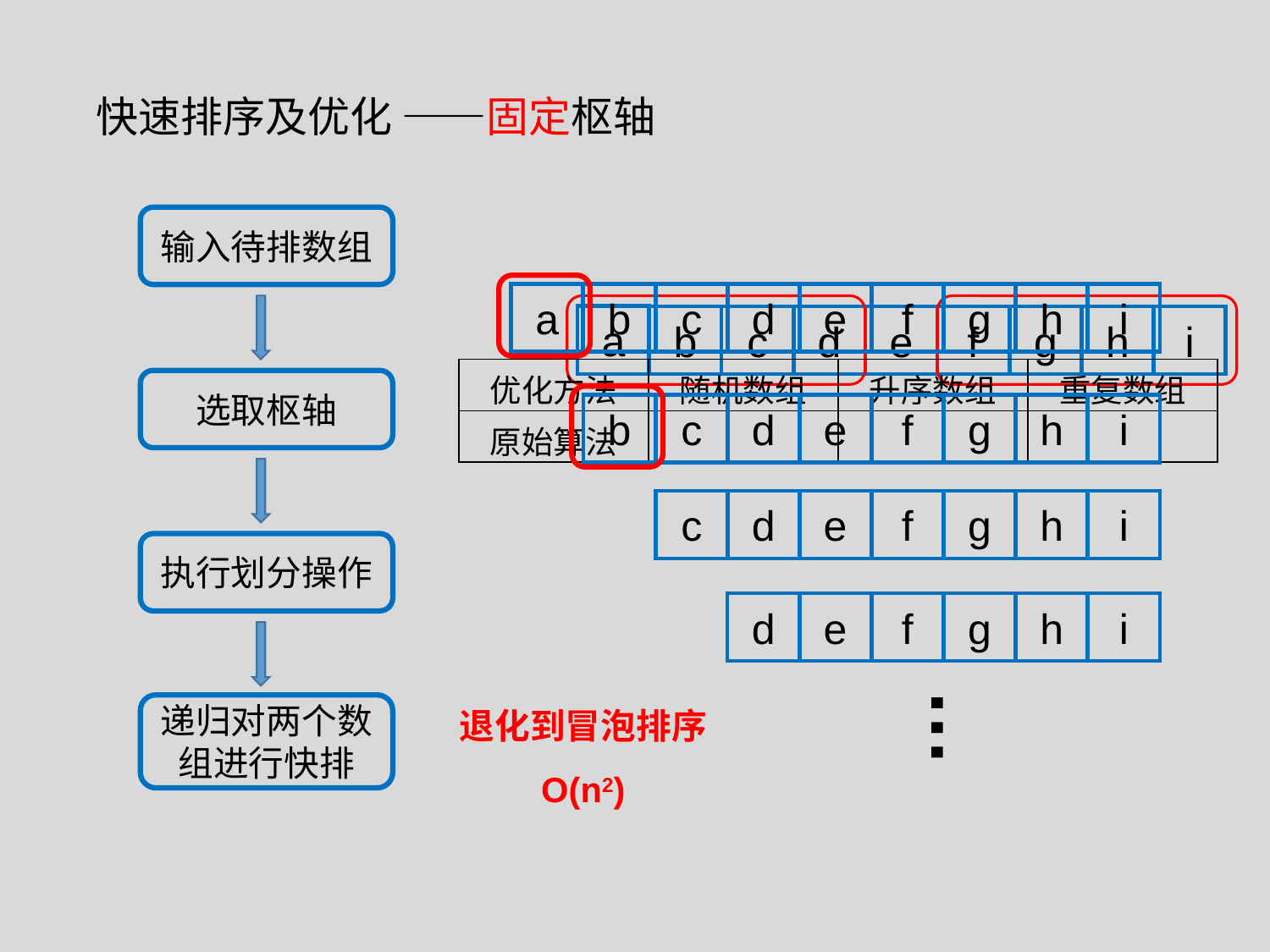

快速排序及优化 ——固定枢轴
输入待排数组

a
b
c
d
e
f
g
h
i

选取枢轴

a
b
c
d
e
f
g
h
i
| 优化方法 | 随机数组 | 升序数组 | 重复数组 |
| --- | --- | --- | --- |
| 原始算法 |  |  |  |

b
c
d
e
f
g
h
i

执行划分操作
c
d
e
f
g
h
i
d
e
f
g
h
i

递归对两个数组进行快排
退化到冒泡排序
O(n2)
…